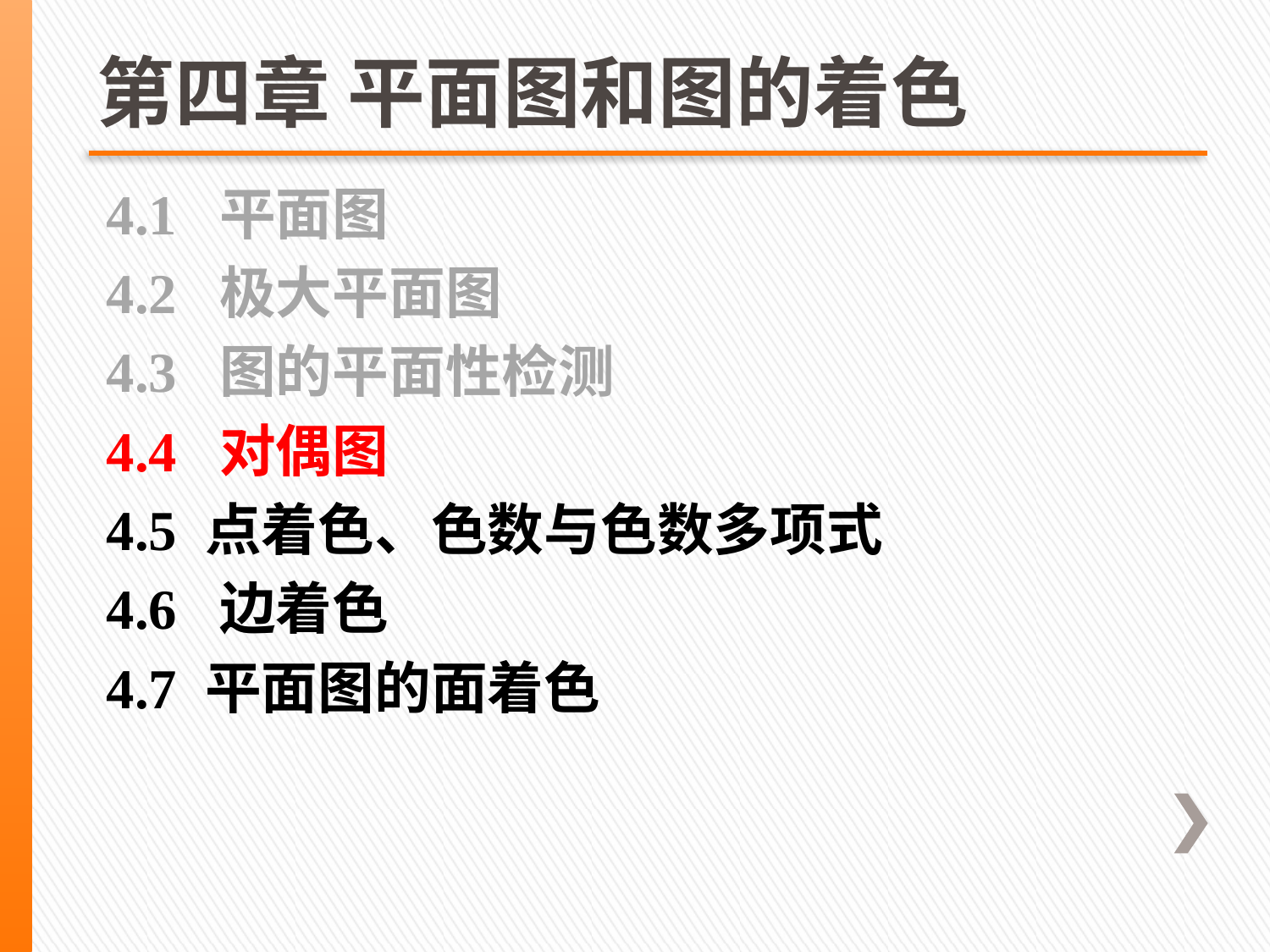

# 第四章 平面图和图的着色
4.1  平面图
4.2  极大平面图
4.3  图的平面性检测
4.4  对偶图
4.5 点着色、色数与色数多项式
4.6  边着色
4.7 平面图的面着色